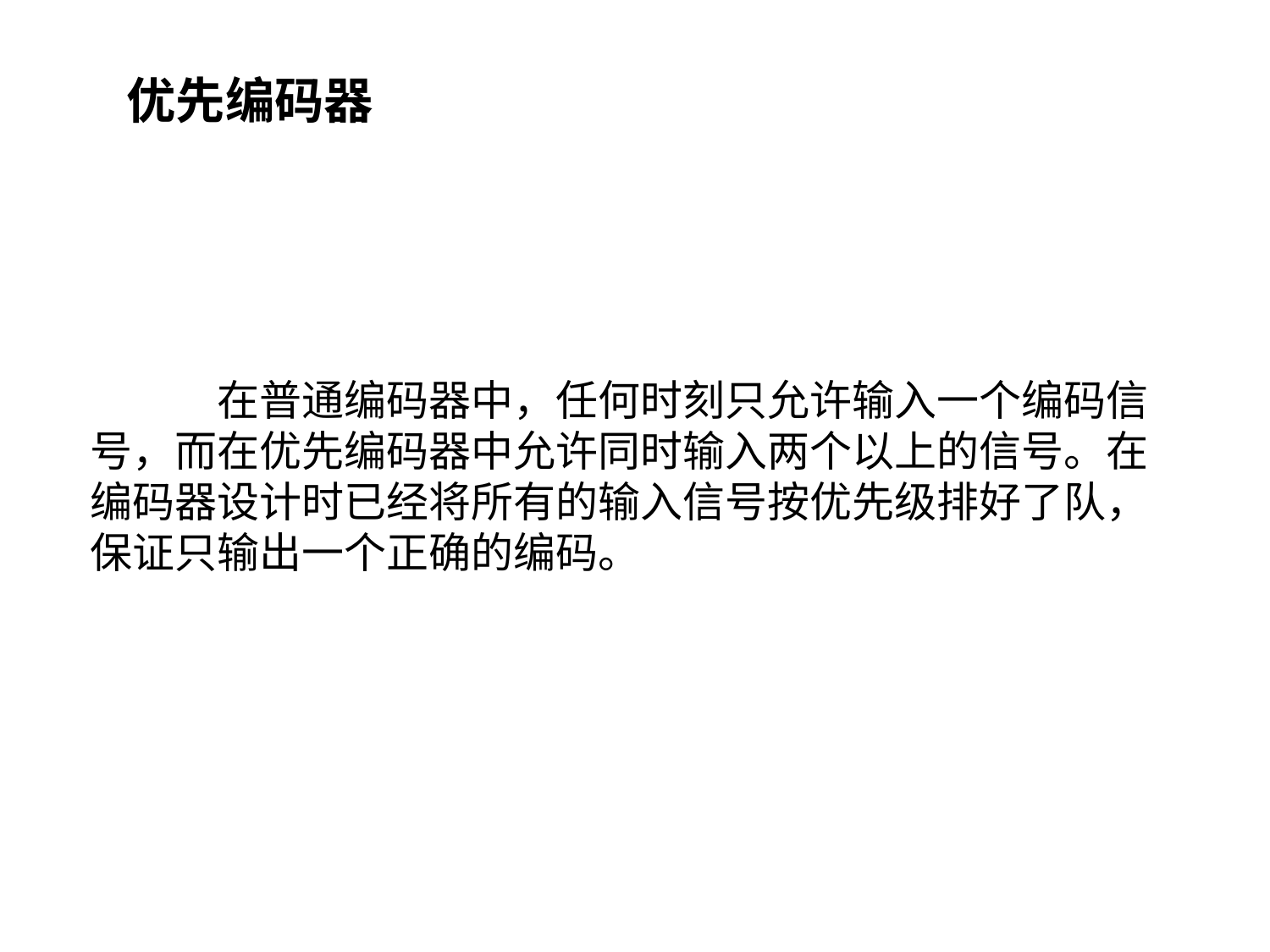

优先编码器
	在普通编码器中，任何时刻只允许输入一个编码信号，而在优先编码器中允许同时输入两个以上的信号。在编码器设计时已经将所有的输入信号按优先级排好了队，保证只输出一个正确的编码。